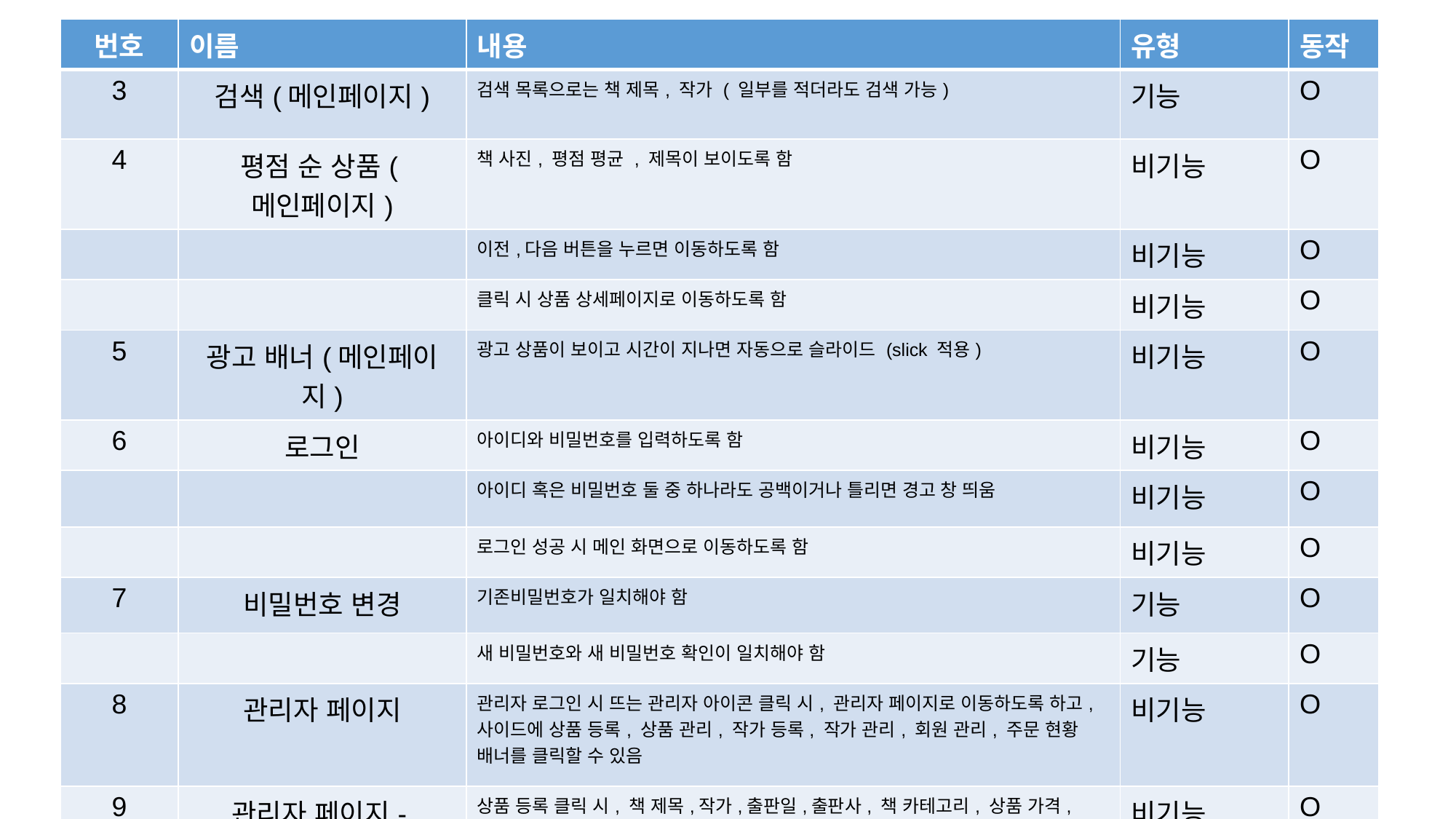

| 번호 | 이름 | 내용 | 유형 | 동작 |
| --- | --- | --- | --- | --- |
| 3 | 검색(메인페이지) | 검색 목록으로는 책 제목, 작가 ( 일부를 적더라도 검색 가능) | 기능 | O |
| 4 | 평점 순 상품(메인페이지) | 책 사진, 평점 평균 , 제목이 보이도록 함 | 비기능 | O |
|  |  | 이전,다음 버튼을 누르면 이동하도록 함 | 비기능 | O |
|  |  | 클릭 시 상품 상세페이지로 이동하도록 함 | 비기능 | O |
| 5 | 광고 배너(메인페이지) | 광고 상품이 보이고 시간이 지나면 자동으로 슬라이드 (slick 적용) | 비기능 | O |
| 6 | 로그인 | 아이디와 비밀번호를 입력하도록 함 | 비기능 | O |
|  |  | 아이디 혹은 비밀번호 둘 중 하나라도 공백이거나 틀리면 경고 창 띄움 | 비기능 | O |
|  |  | 로그인 성공 시 메인 화면으로 이동하도록 함 | 비기능 | O |
| 7 | 비밀번호 변경 | 기존비밀번호가 일치해야 함 | 기능 | O |
|  |  | 새 비밀번호와 새 비밀번호 확인이 일치해야 함 | 기능 | O |
| 8 | 관리자 페이지 | 관리자 로그인 시 뜨는 관리자 아이콘 클릭 시, 관리자 페이지로 이동하도록 하고, 사이드에 상품 등록, 상품 관리, 작가 등록, 작가 관리, 회원 관리, 주문 현황 배너를 클릭할 수 있음 | 비기능 | O |
| 9 | 관리자 페이지-상품등록 | 상품 등록 클릭 시, 책 제목,작가,출판일,출판사, 책 카테고리, 상품 가격, 상품 재고, 상품 할인율, 책 소개, 책 목차, 상품 이미지를 기입할 수 있음 | 비기능 | O |